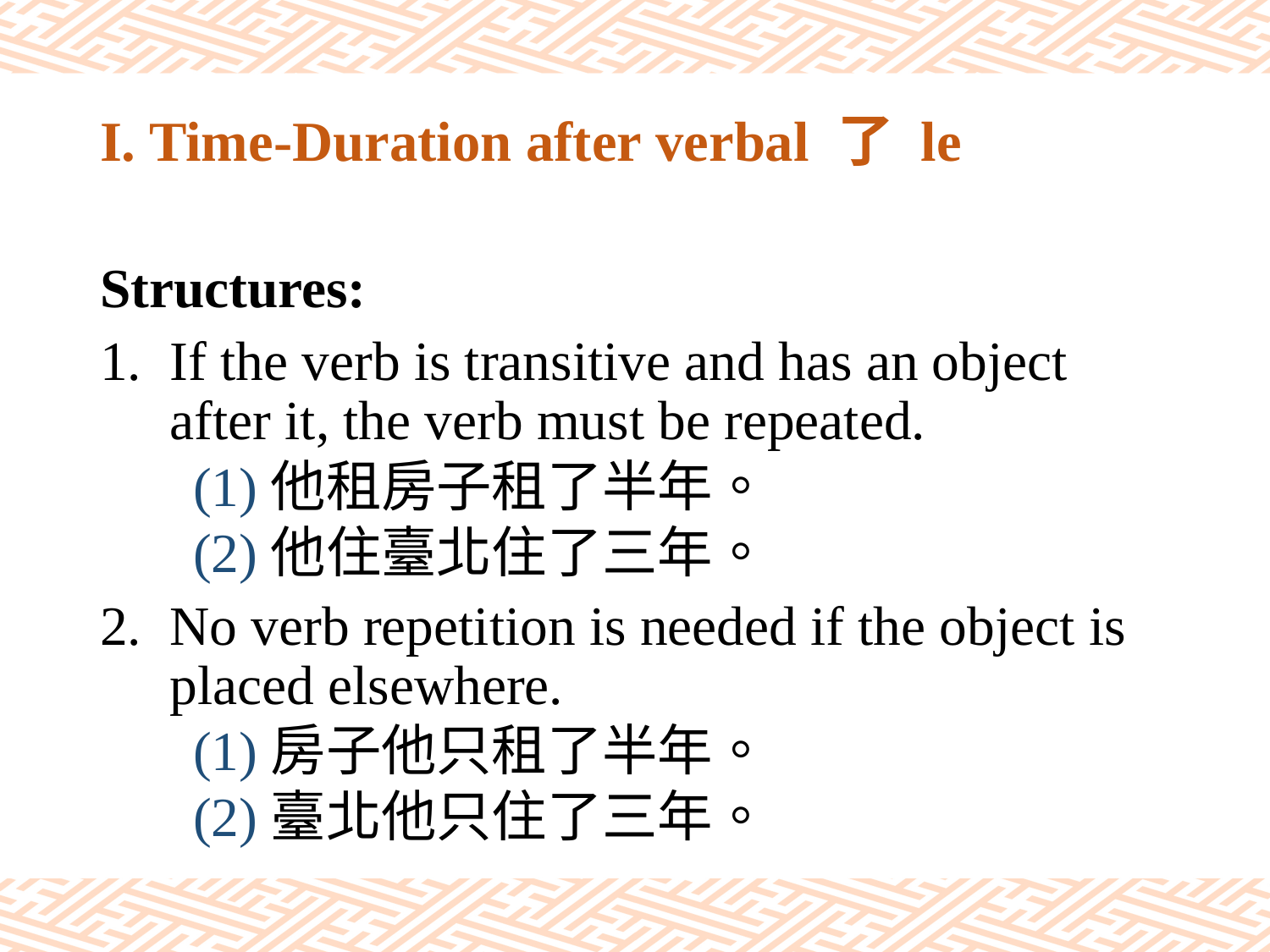

# I. Time-Duration after verbal 了 le
Structures:
If the verb is transitive and has an object after it, the verb must be repeated.
(1)他租房子租了半年。
(2)他住臺北住了三年。
No verb repetition is needed if the object is placed elsewhere.
(1)房子他只租了半年。
(2)臺北他只住了三年。